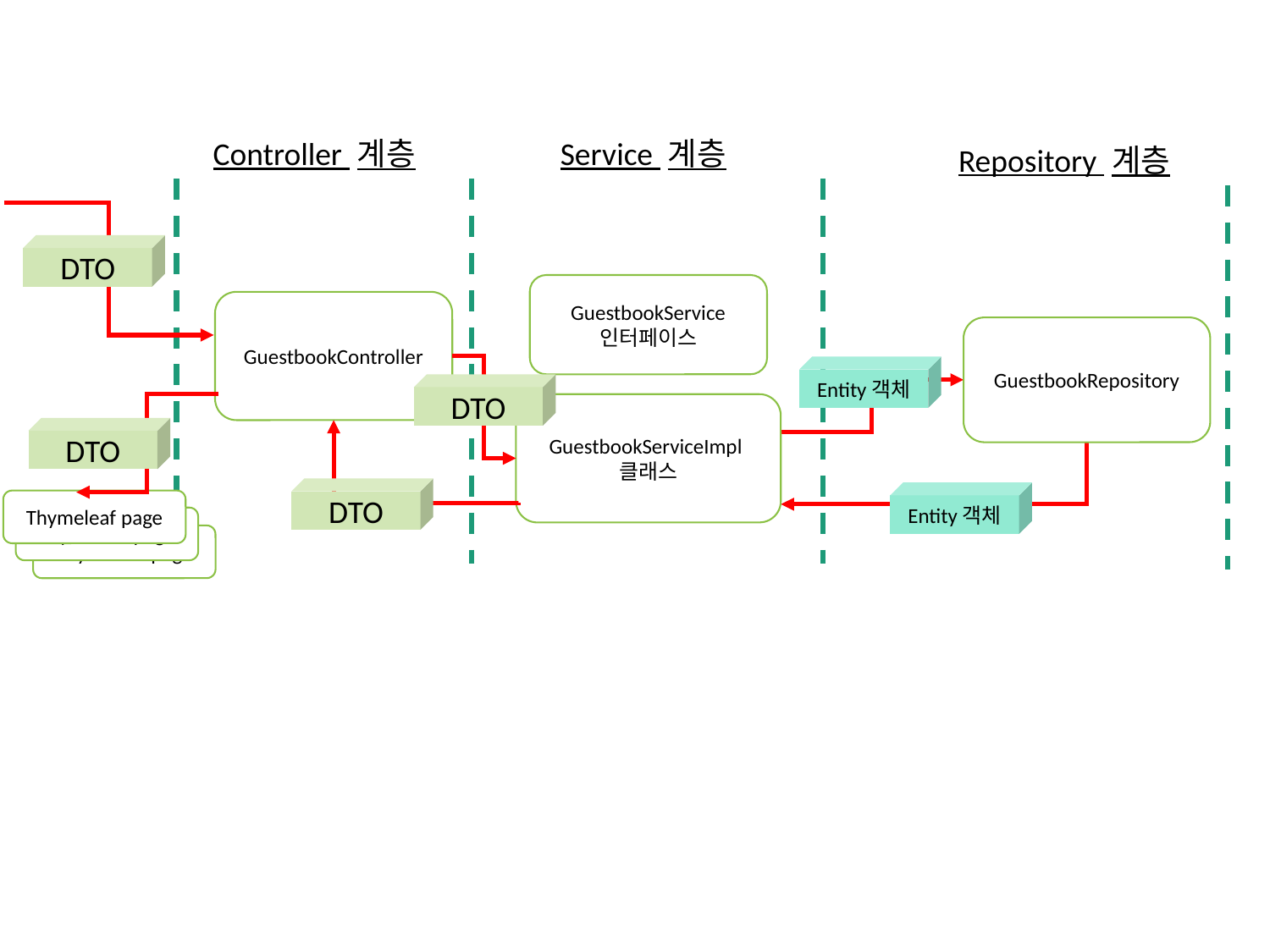

Controller 계층
Service 계층
Repository 계층
DTO
GuestbookService
인터페이스
GuestbookController
GuestbookRepository
Entity객체
DTO
GuestbookServiceImpl클래스
DTO
DTO
Entity객체
Thymeleaf page
Thymeleaf page
Thymeleaf page